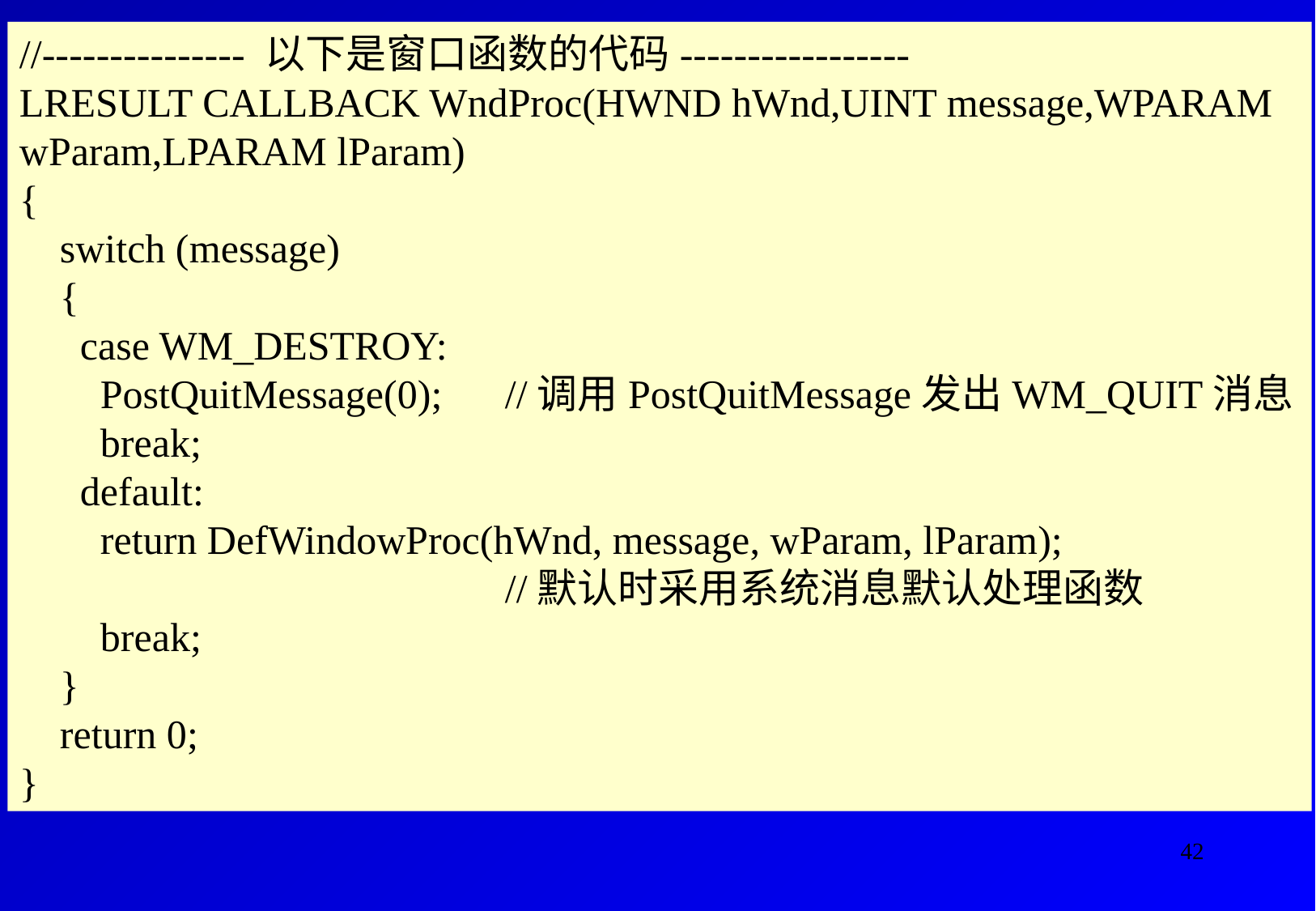

//--------------- 以下是窗口函数的代码-----------------
LRESULT CALLBACK WndProc(HWND hWnd,UINT message,WPARAM wParam,LPARAM lParam)
{
    switch (message)
    {
      case WM_DESTROY:
        PostQuitMessage(0);	//调用PostQuitMessage发出WM_QUIT消息
        break;
      default:
        return DefWindowProc(hWnd, message, wParam, lParam);
				//默认时采用系统消息默认处理函数
        break;
    }
    return 0;
}
42